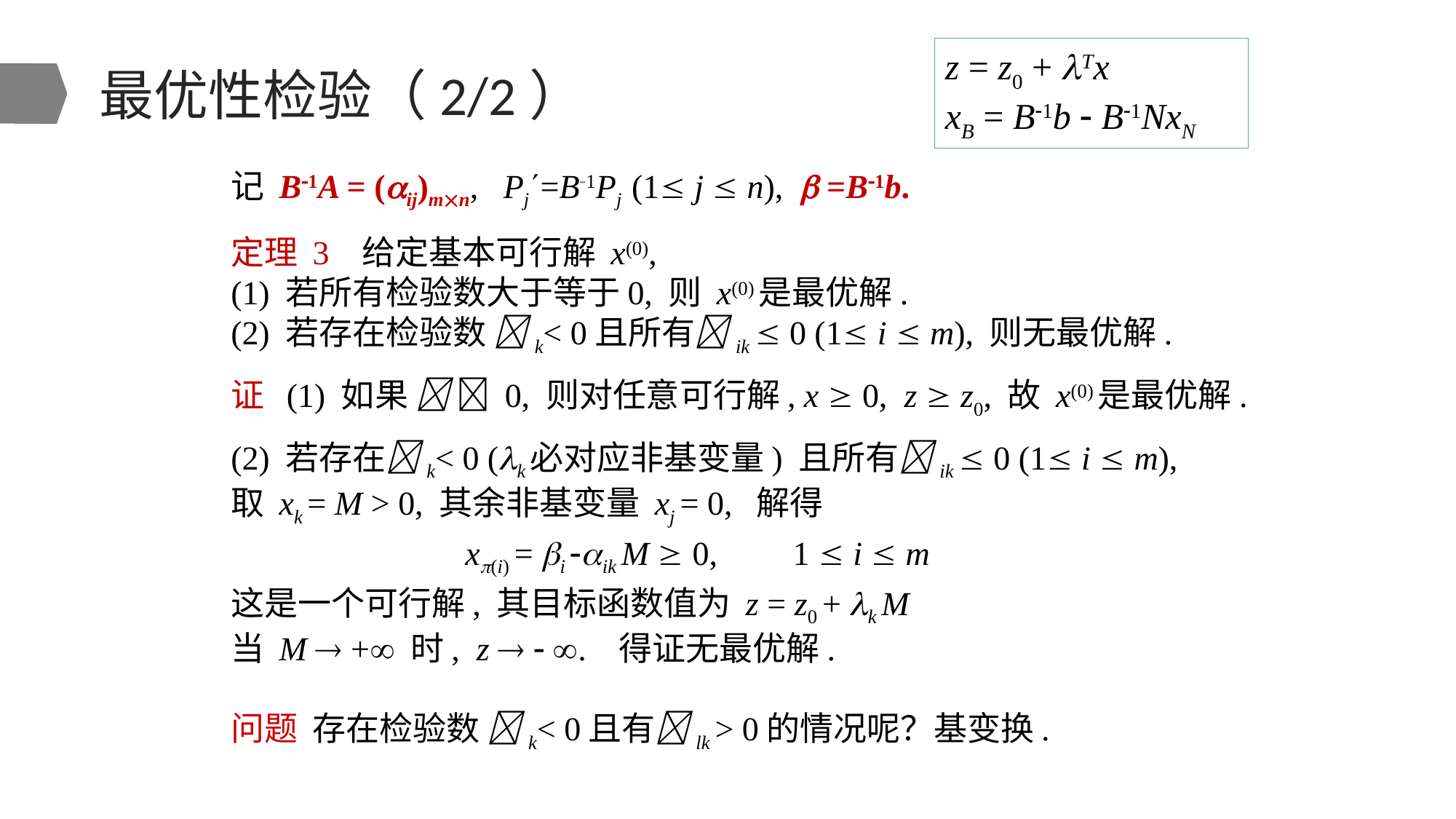

z = z0 + λTx
xB = B−1b − B−1NxN
# 最优性检验（2/2）
43
记 B−1A = (αij)m×n,   Pj′=B−1Pj  (1≤ j ≤ n),  β =B−1b.
定理 3   给定基本可行解 x(0),
(1) 若所有检验数大于等于0, 则 x(0)是最优解.
(2) 若存在检验数 λk< 0且所有αik ≤ 0 (1≤ i ≤ m), 则无最优解.
证  (1) 如果 λ ≥ 0, 则对任意可行解, x ≥ 0,  z ≥ z0, 故 x(0)是最优解.
(2) 若存在λk< 0 (λk必对应非基变量) 且所有αik ≤ 0 (1≤ i ≤ m),
取 xk = M > 0, 其余非基变量 xj = 0,  解得
                            xπ(i) = βi −αik M ≥ 0,         1 ≤ i ≤ m
这是一个可行解, 其目标函数值为 z = z0 + λk M
当 M → +∞ 时,  z → − ∞.   得证无最优解.

问题  存在检验数 λk< 0且有αlk > 0的情况呢？基变换.